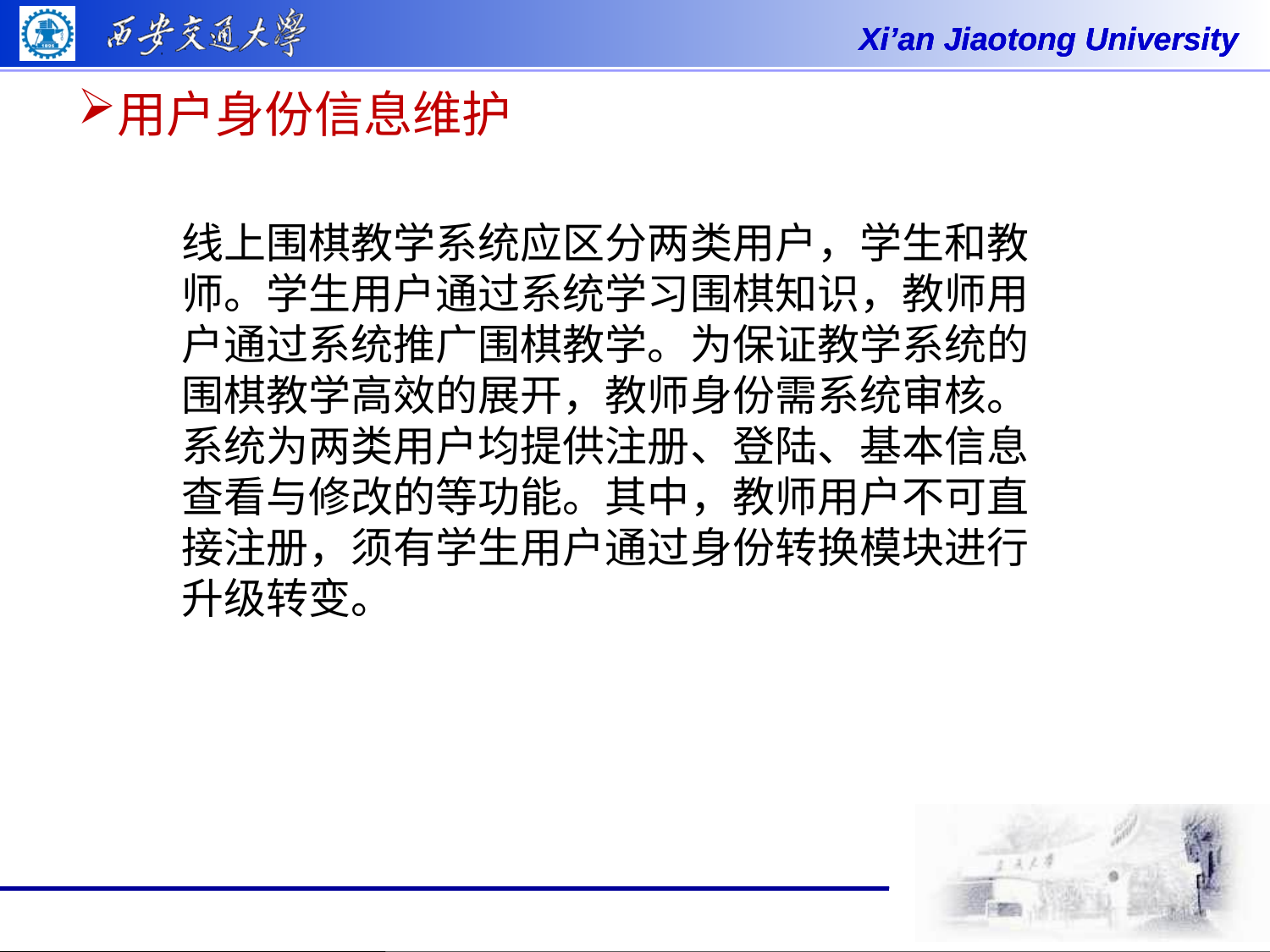

# 用户身份信息维护
线上围棋教学系统应区分两类用户，学生和教师。学生用户通过系统学习围棋知识，教师用户通过系统推广围棋教学。为保证教学系统的围棋教学高效的展开，教师身份需系统审核。系统为两类用户均提供注册、登陆、基本信息查看与修改的等功能。其中，教师用户不可直接注册，须有学生用户通过身份转换模块进行升级转变。